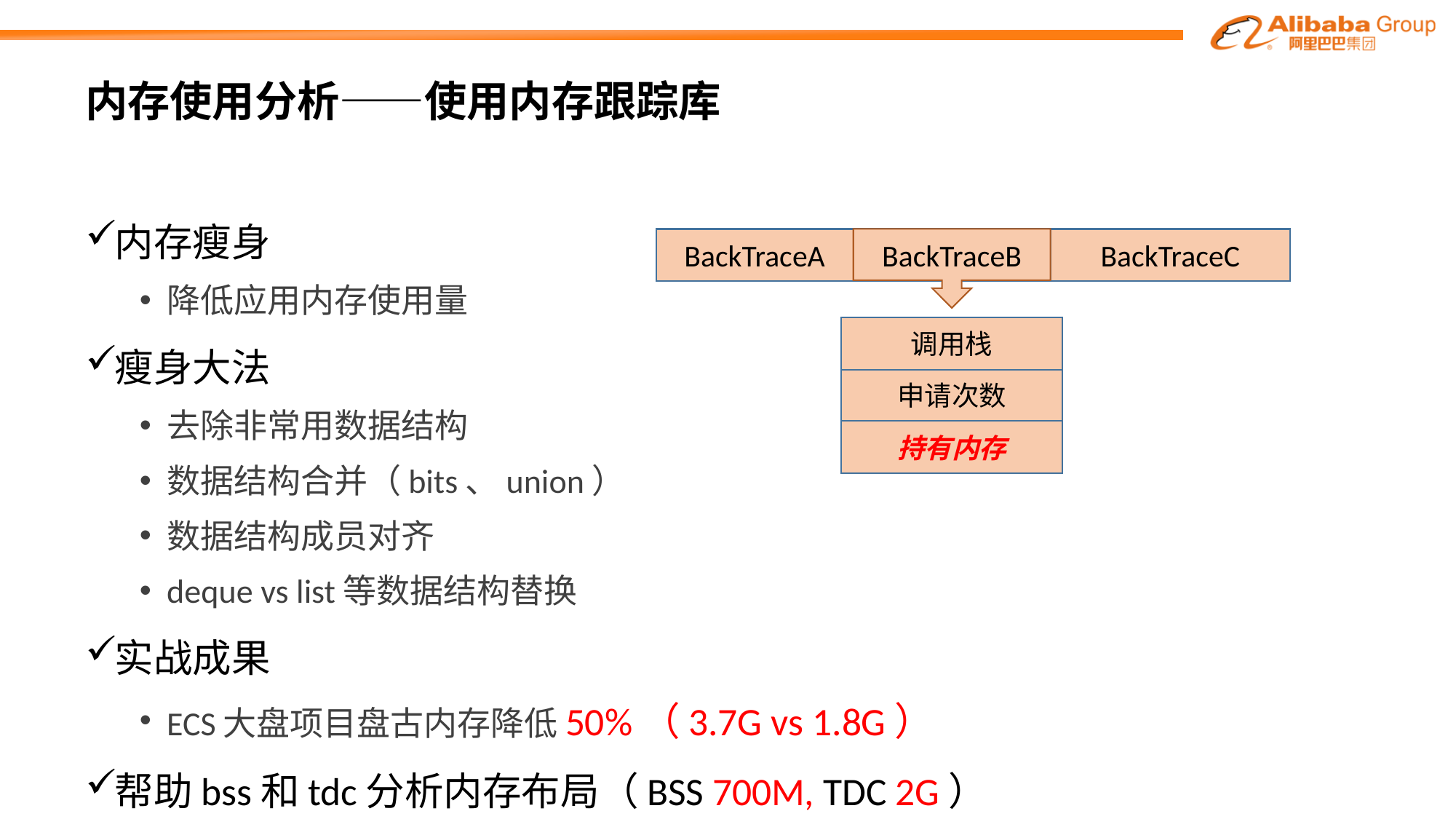

# 内存使用分析——使用内存跟踪库
内存瘦身
降低应用内存使用量
瘦身大法
去除非常用数据结构
数据结构合并（bits、union）
数据结构成员对齐
deque vs list等数据结构替换
实战成果
ECS大盘项目盘古内存降低50%（3.7G vs 1.8G）
帮助bss和tdc分析内存布局（BSS 700M, TDC 2G）

BackTraceA
BackTraceD
BackTraceB
BackTraceC
调用栈
申请次数
持有内存